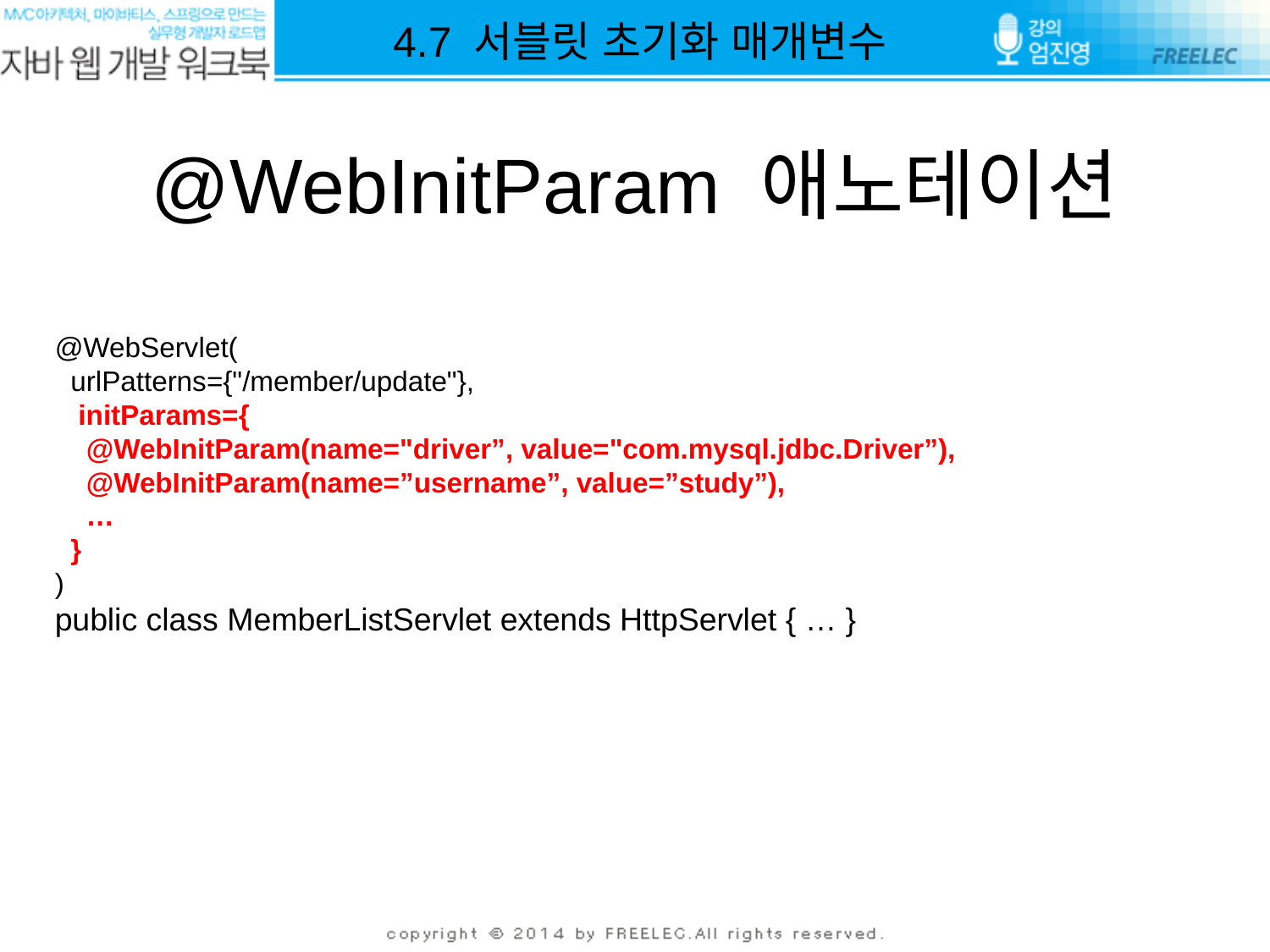

4.7 서블릿 초기화 매개변수
# @WebInitParam 애노테이션
@WebServlet(
  urlPatterns={"/member/update"},
   initParams={
    @WebInitParam(name="driver”, value="com.mysql.jdbc.Driver”),
    @WebInitParam(name=”username”, value=”study”),
    …
  }
)
public class MemberListServlet extends HttpServlet { … }